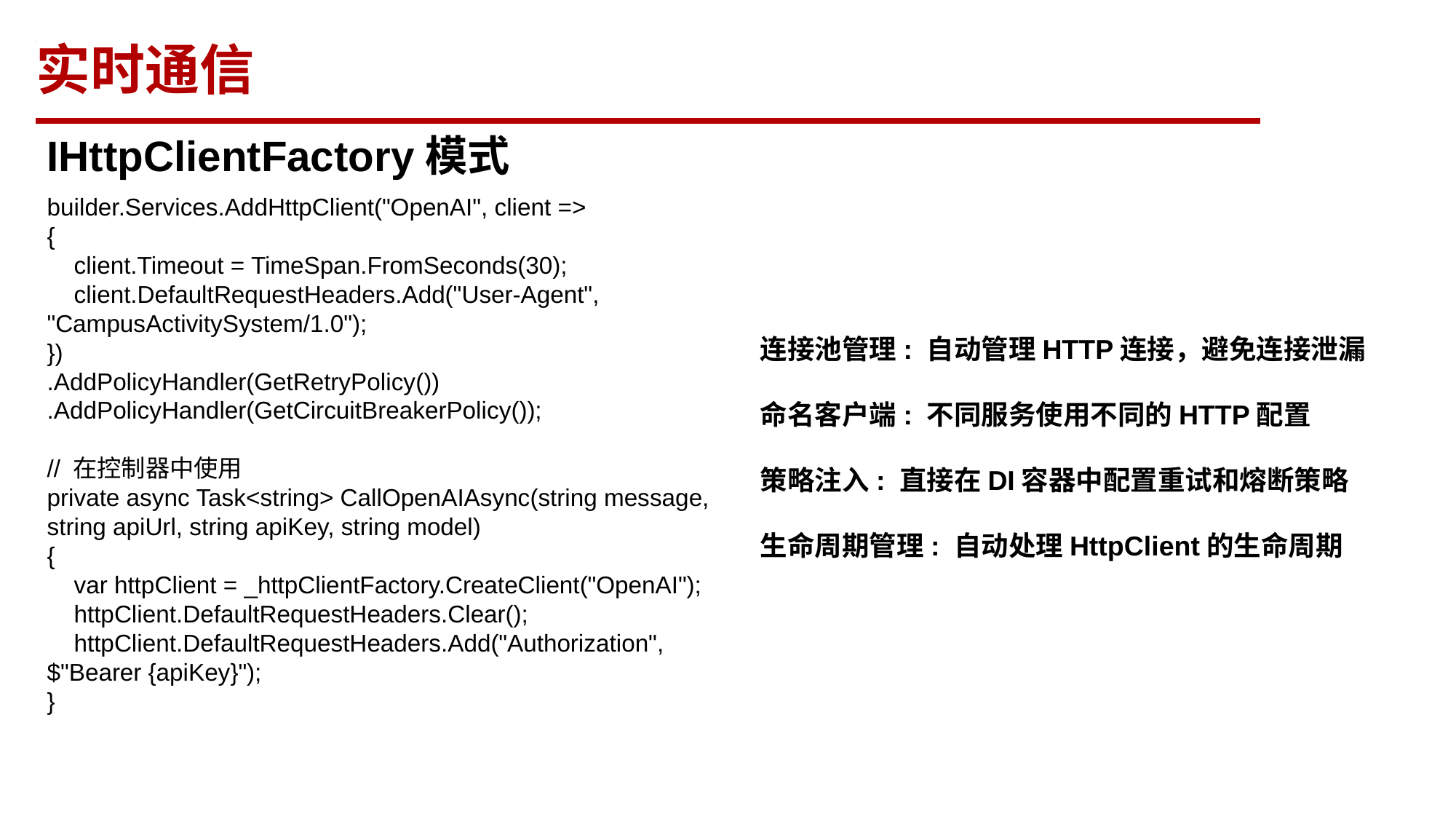

实时通信
T

IHttpClientFactory模式
builder.Services.AddHttpClient("OpenAI", client =>
{
    client.Timeout = TimeSpan.FromSeconds(30);
    client.DefaultRequestHeaders.Add("User-Agent", "CampusActivitySystem/1.0");
})
.AddPolicyHandler(GetRetryPolicy())
.AddPolicyHandler(GetCircuitBreakerPolicy());

// 在控制器中使用
private async Task<string> CallOpenAIAsync(string message, string apiUrl, string apiKey, string model)
{
    var httpClient = _httpClientFactory.CreateClient("OpenAI");
    httpClient.DefaultRequestHeaders.Clear();
    httpClient.DefaultRequestHeaders.Add("Authorization", $"Bearer {apiKey}");
}
连接池管理: 自动管理HTTP连接，避免连接泄漏

命名客户端: 不同服务使用不同的HTTP配置

策略注入: 直接在DI容器中配置重试和熔断策略

生命周期管理: 自动处理HttpClient的生命周期